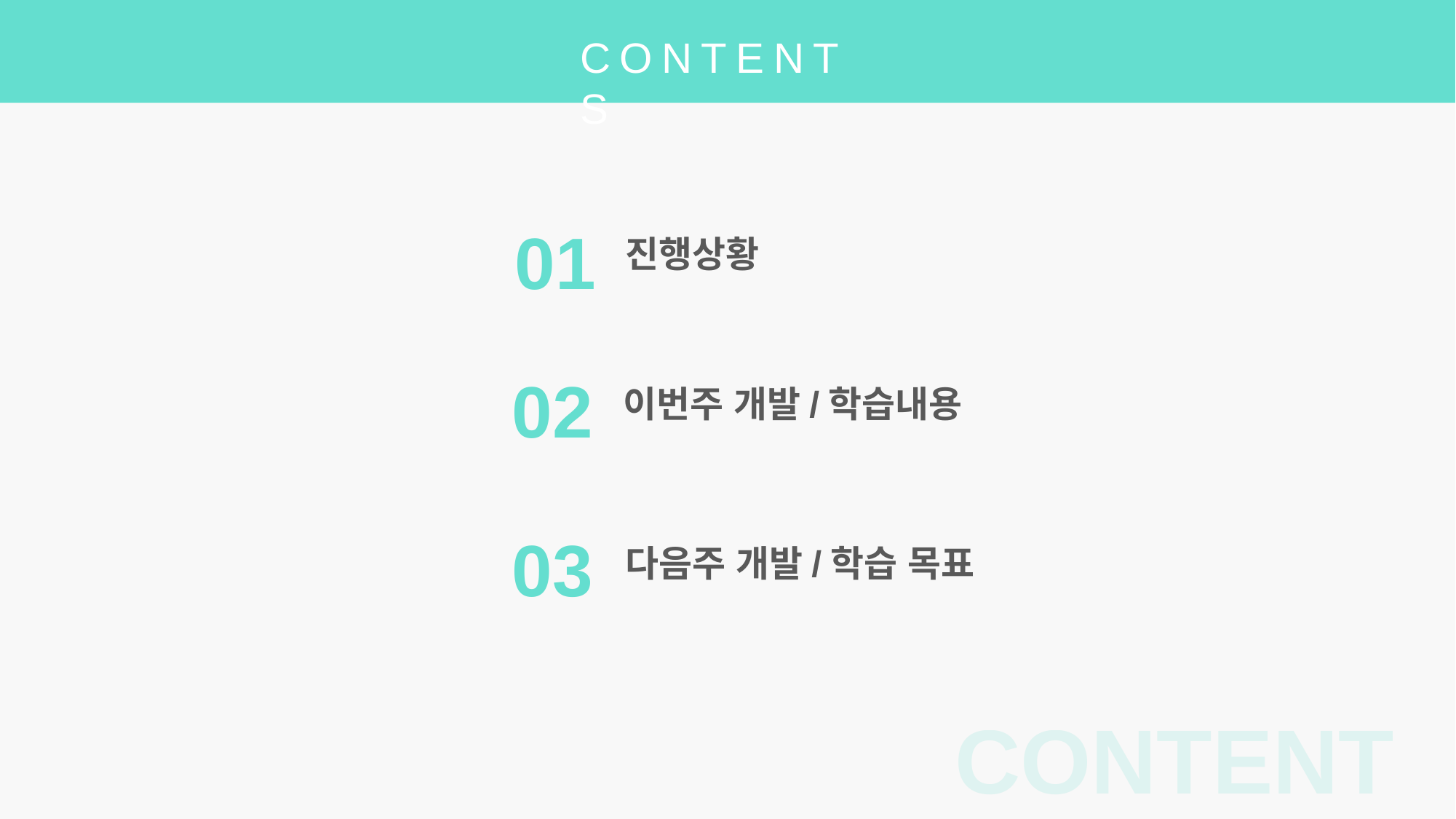

CONTENTS
01

02
진행상황

이번주 개발/학습내용
03

다음주 개발/학습 목표
CONTENTS